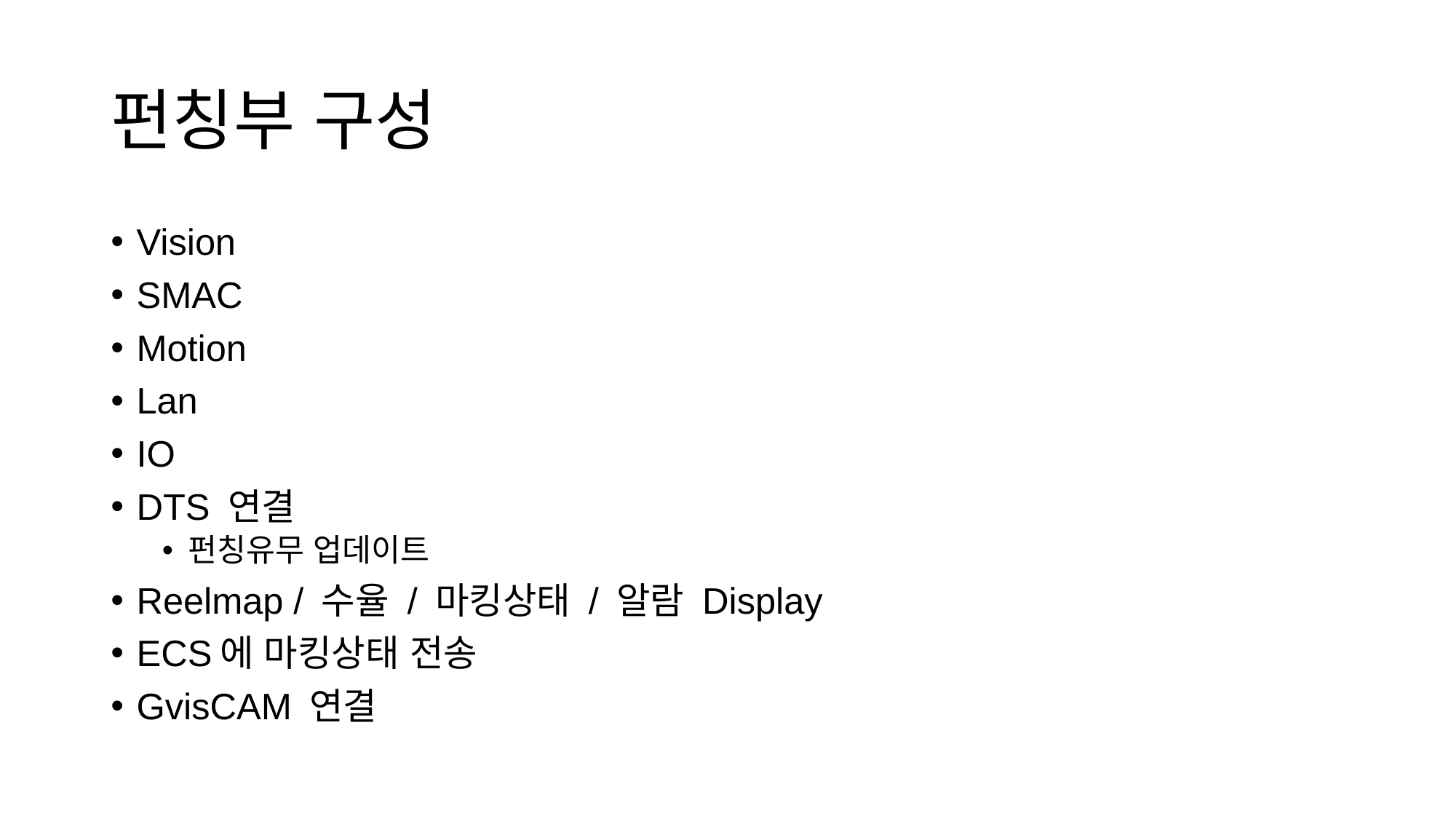

# 펀칭부 구성
Vision
SMAC
Motion
Lan
IO
DTS 연결
펀칭유무 업데이트
Reelmap / 수율 / 마킹상태 / 알람 Display
ECS에 마킹상태 전송
GvisCAM 연결